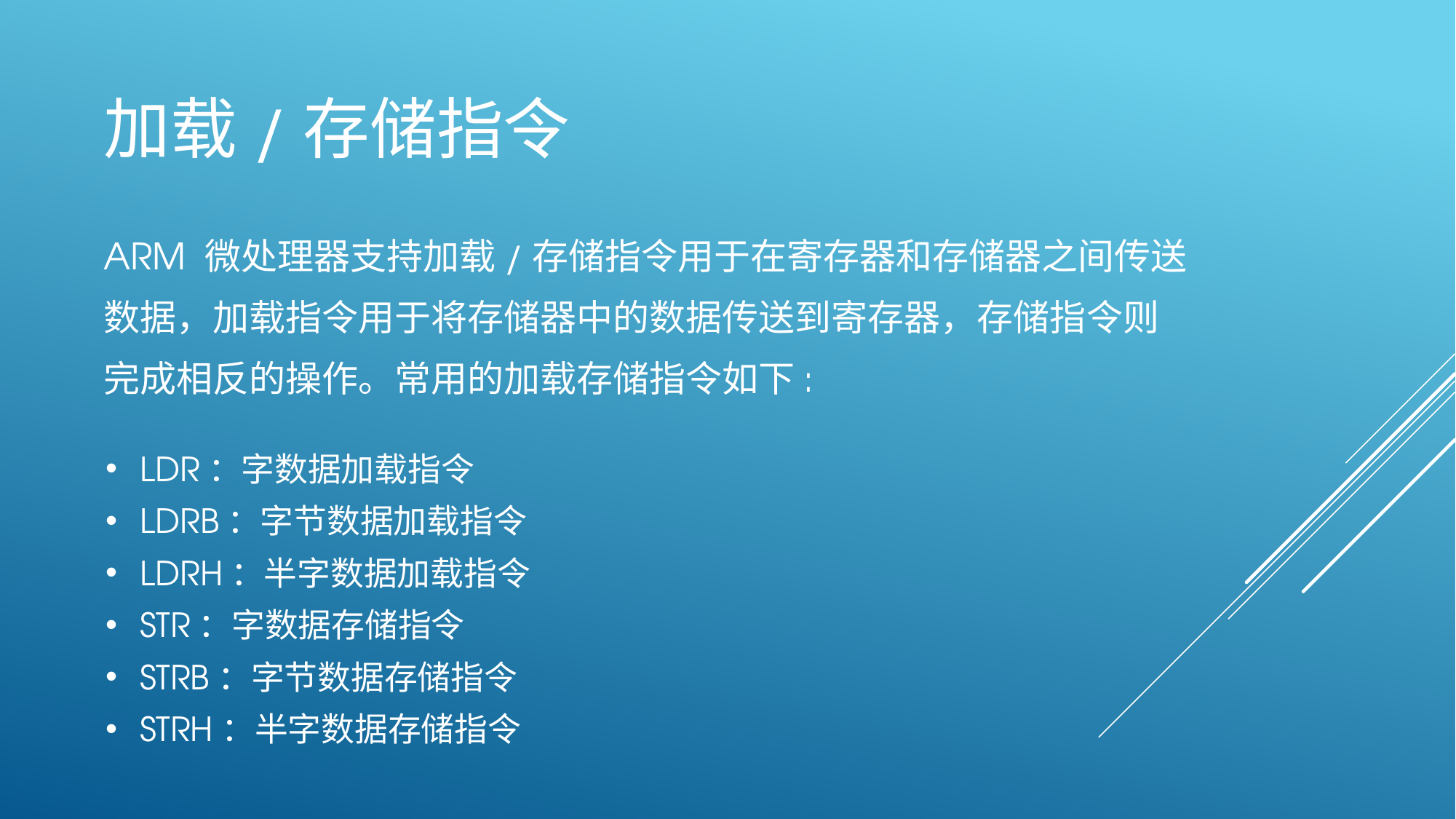

# 加载/存储指令
ARM 微处理器支持加载/存储指令用于在寄存器和存储器之间传送数据，加载指令用于将存储器中的数据传送到寄存器，存储指令则完成相反的操作。常用的加载存储指令如下:
LDR：字数据加载指令
LDRB：字节数据加载指令
LDRH：半字数据加载指令
STR：字数据存储指令
STRB：字节数据存储指令
STRH：半字数据存储指令